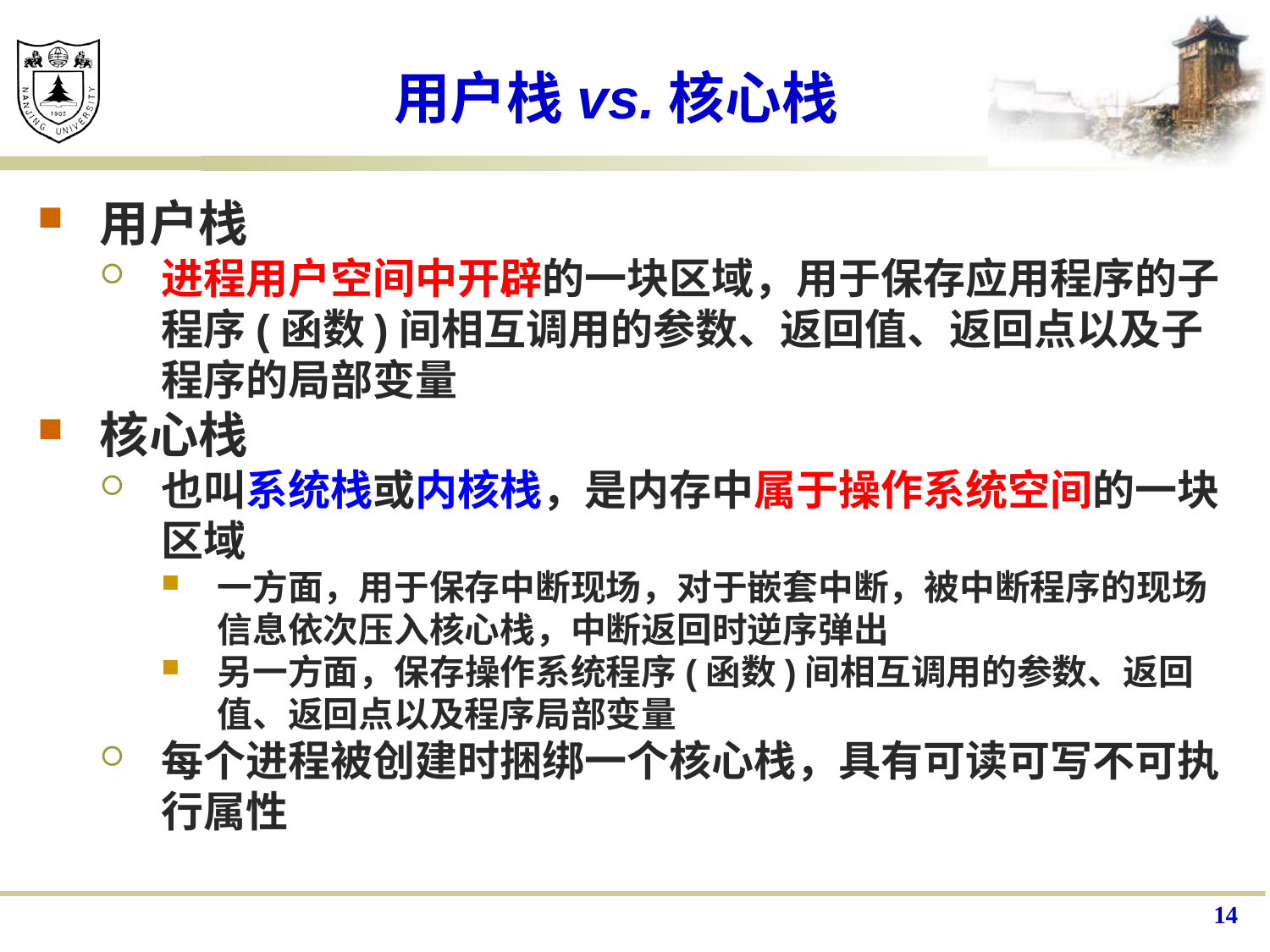

# 用户栈vs.核心栈
用户栈
进程用户空间中开辟的一块区域，用于保存应用程序的子程序(函数)间相互调用的参数、返回值、返回点以及子程序的局部变量
核心栈
也叫系统栈或内核栈，是内存中属于操作系统空间的一块区域
一方面，用于保存中断现场，对于嵌套中断，被中断程序的现场信息依次压入核心栈，中断返回时逆序弹出
另一方面，保存操作系统程序(函数)间相互调用的参数、返回值、返回点以及程序局部变量
每个进程被创建时捆绑一个核心栈，具有可读可写不可执行属性
14